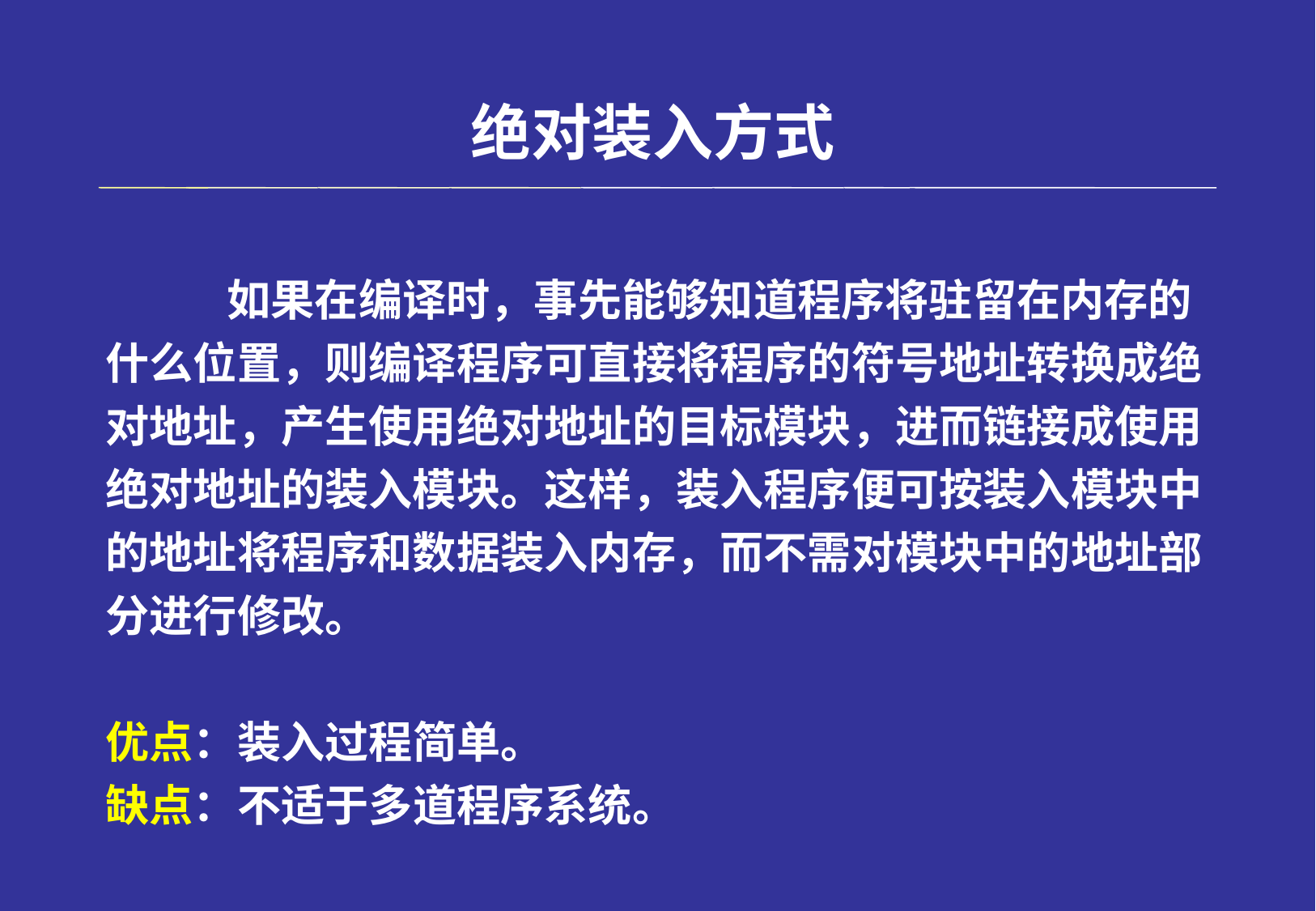

# 绝对装入方式
	如果在编译时，事先能够知道程序将驻留在内存的什么位置，则编译程序可直接将程序的符号地址转换成绝对地址，产生使用绝对地址的目标模块，进而链接成使用绝对地址的装入模块。这样，装入程序便可按装入模块中的地址将程序和数据装入内存，而不需对模块中的地址部分进行修改。

优点：装入过程简单。
缺点：不适于多道程序系统。